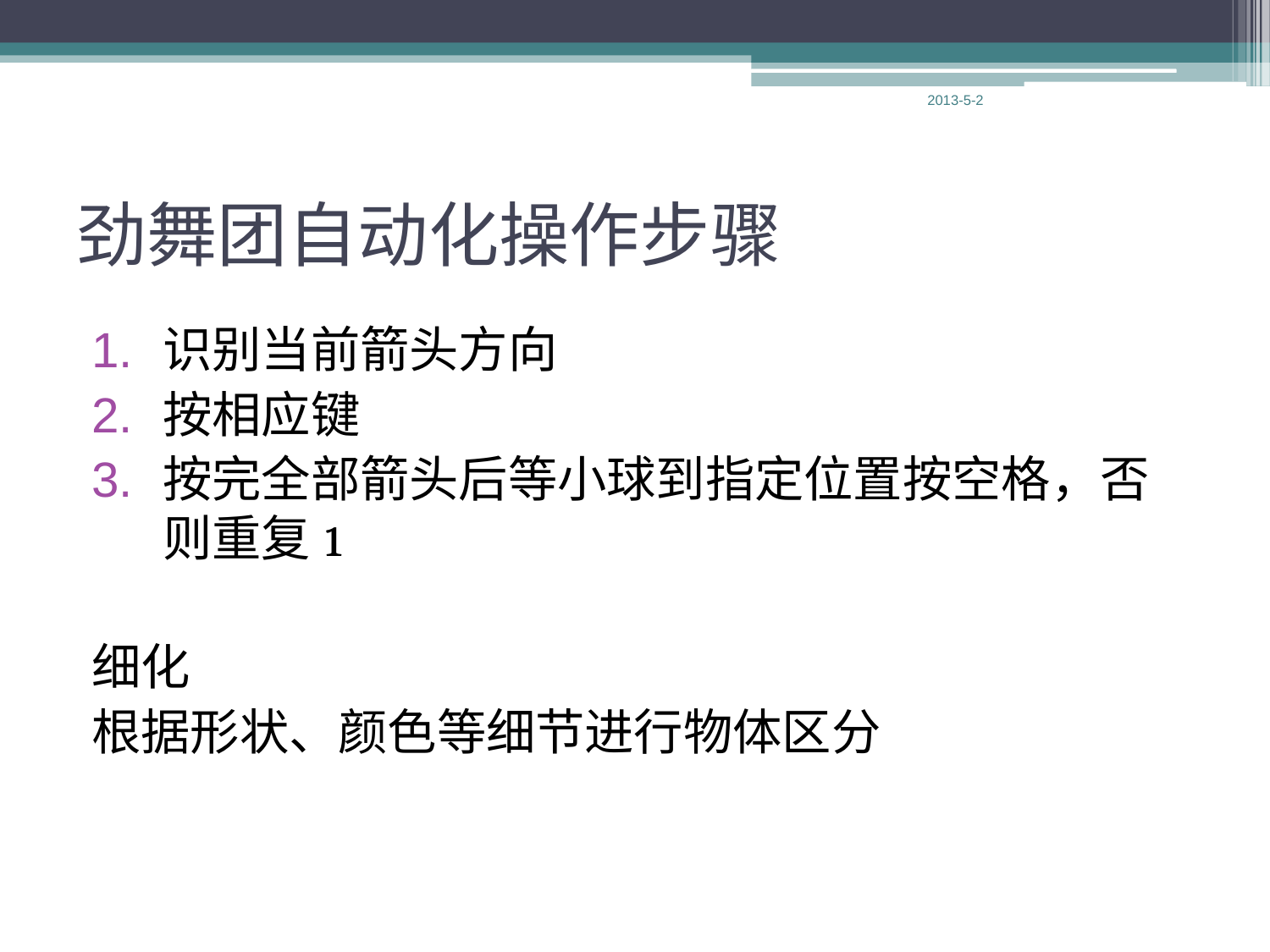

2013-5-2
# 劲舞团自动化操作步骤
识别当前箭头方向
按相应键
按完全部箭头后等小球到指定位置按空格，否则重复1

细化
根据形状、颜色等细节进行物体区分